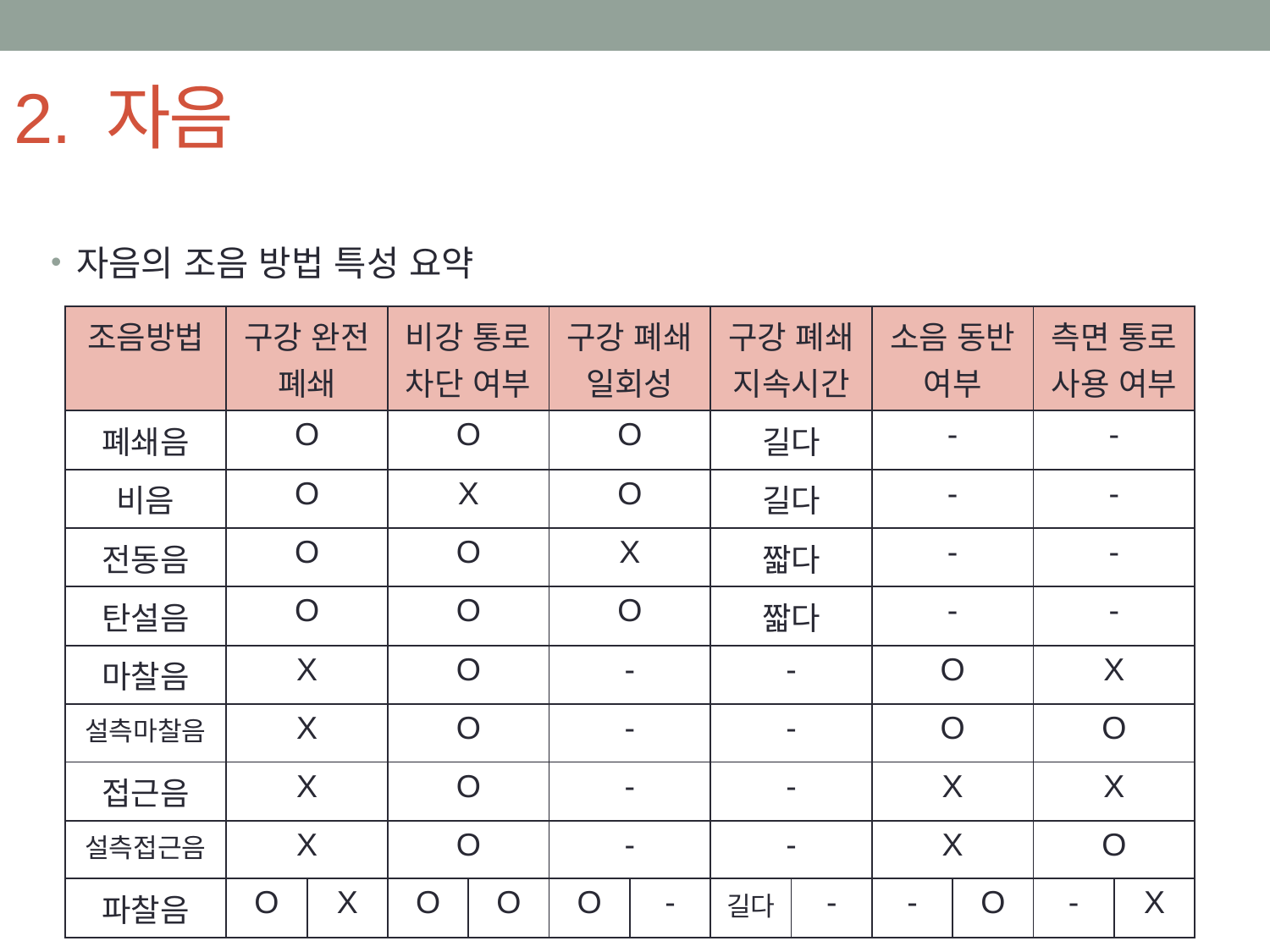

# 2. 자음

자음의 조음 방법 특성 요약

| 조음방법 | 구강 완전 폐쇄 |  | 비강 통로 차단 여부 |  | 구강 폐쇄 일회성 |  | 구강 폐쇄 지속시간 |  | 소음 동반 여부 |  | 측면 통로 사용 여부 |  |
| --- | --- | --- | --- | --- | --- | --- | --- | --- | --- | --- | --- | --- |
| 폐쇄음 | O |  | O |  | O |  | 길다 |  | - |  | - |  |
| 비음 | O |  | X |  | O |  | 길다 |  | - |  | - |  |
| 전동음 | O |  | O |  | X |  | 짧다 |  | - |  | - |  |
| 탄설음 | O |  | O |  | O |  | 짧다 |  | - |  | - |  |
| 마찰음 | X |  | O |  | - |  | - |  | O |  | X |  |
| 설측마찰음 | X |  | O |  | - |  | - |  | O |  | O |  |
| 접근음 | X |  | O |  | - |  | - |  | X |  | X |  |
| 설측접근음 | X |  | O |  | - |  | - |  | X |  | O |  |
| 파찰음 | O | X | O | O | O | - | 길다 | - | - | O | - | X |